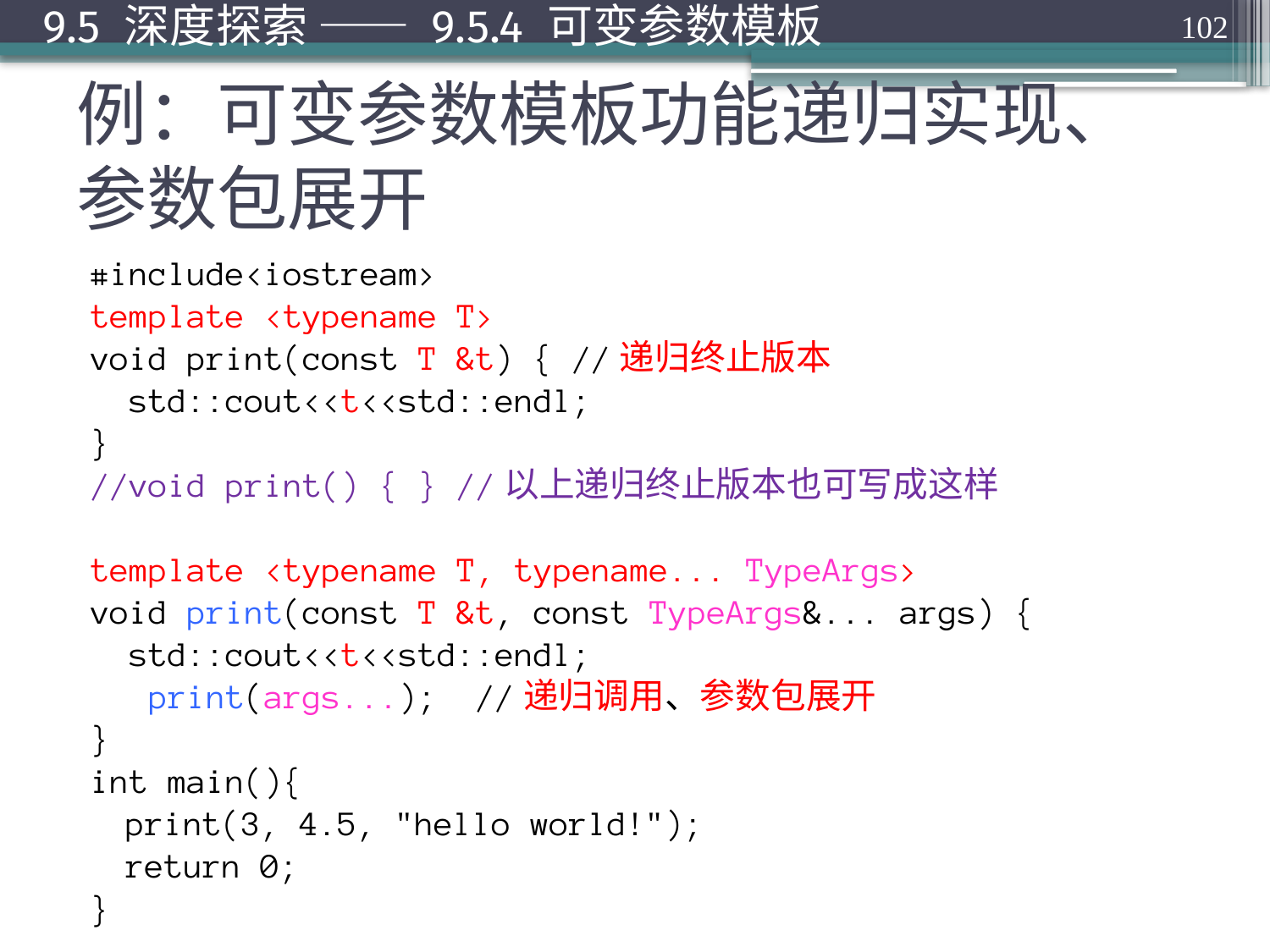

9.5 深度探索 —— 9.5.4 可变参数模板
102
# 例：可变参数模板功能递归实现、参数包展开
#include<iostream>
template <typename T>
void print(const T &t) { //递归终止版本
  std::cout<<t<<std::endl;
}
//void print() { } //以上递归终止版本也可写成这样

template <typename T, typename... TypeArgs>
void print(const T &t, const TypeArgs&... args) {
  std::cout<<t<<std::endl;
   print(args...);  //递归调用、参数包展开
}
int main(){
	print(3, 4.5, "hello world!");
	return 0;
}